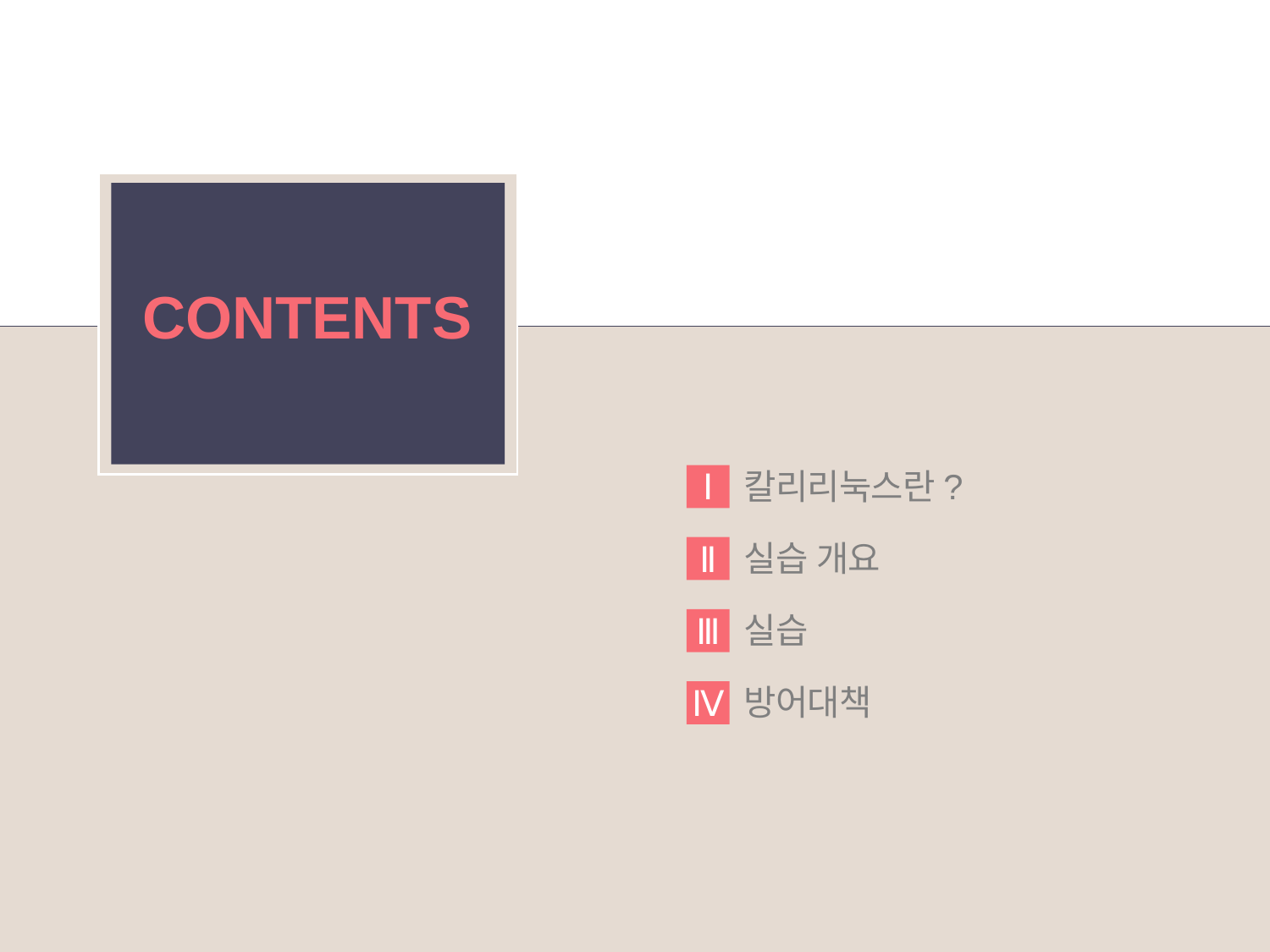

CONTENTS
칼리리눅스란?
Ⅰ
실습 개요
Ⅱ
실습
Ⅲ
방어대책
Ⅳ